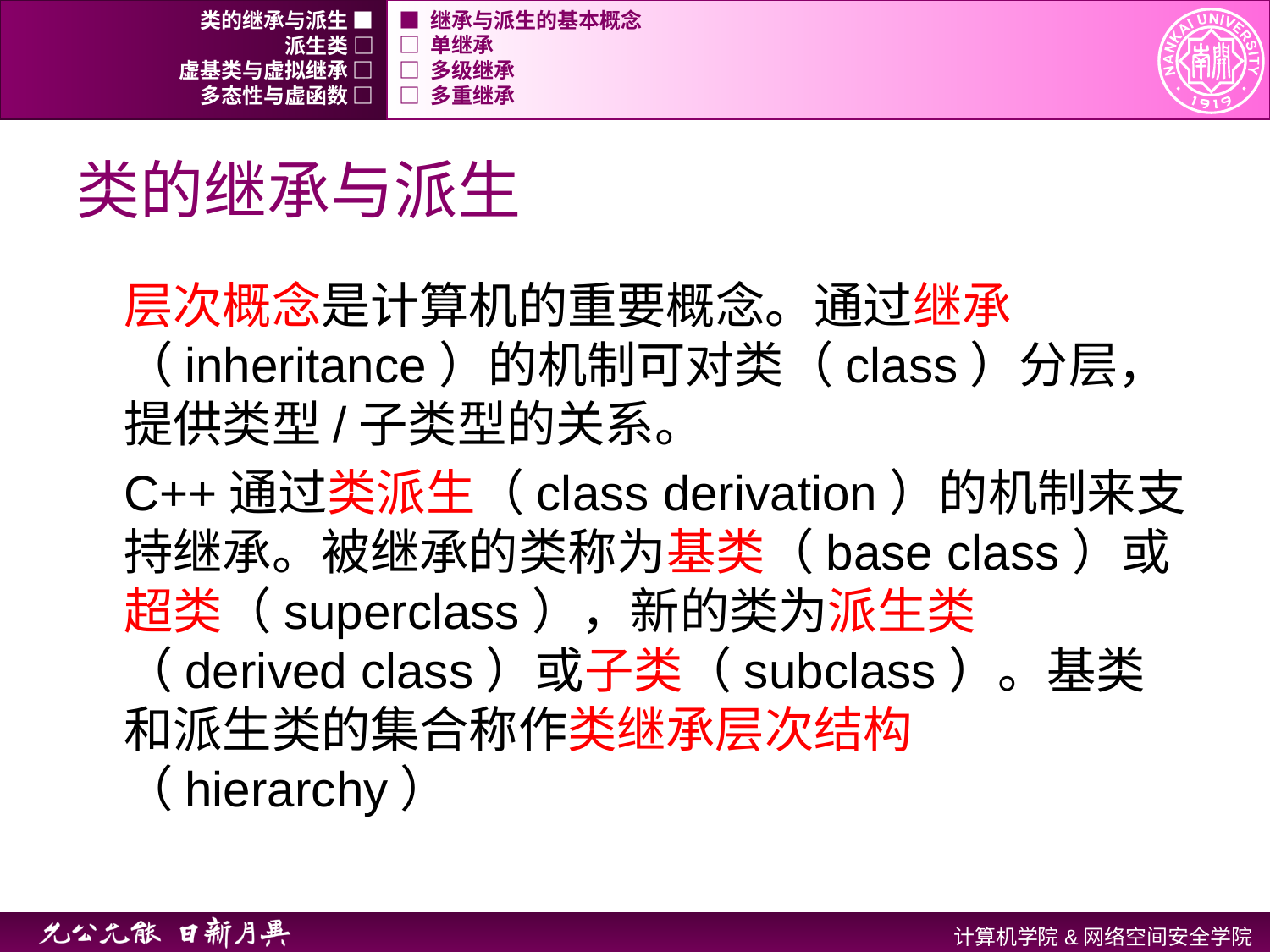

类的继承与派生 ■
■ 继承与派生的基本概念
派生类 □
□ 单继承
虚基类与虚拟继承 □
□ 多级继承
多态性与虚函数 □
□ 多重继承
# 类的继承与派生
层次概念是计算机的重要概念。通过继承（inheritance）的机制可对类（class）分层，提供类型/子类型的关系。
C++通过类派生（class derivation）的机制来支持继承。被继承的类称为基类（base class）或超类（superclass），新的类为派生类（derived class）或子类（subclass）。基类和派生类的集合称作类继承层次结构（hierarchy）